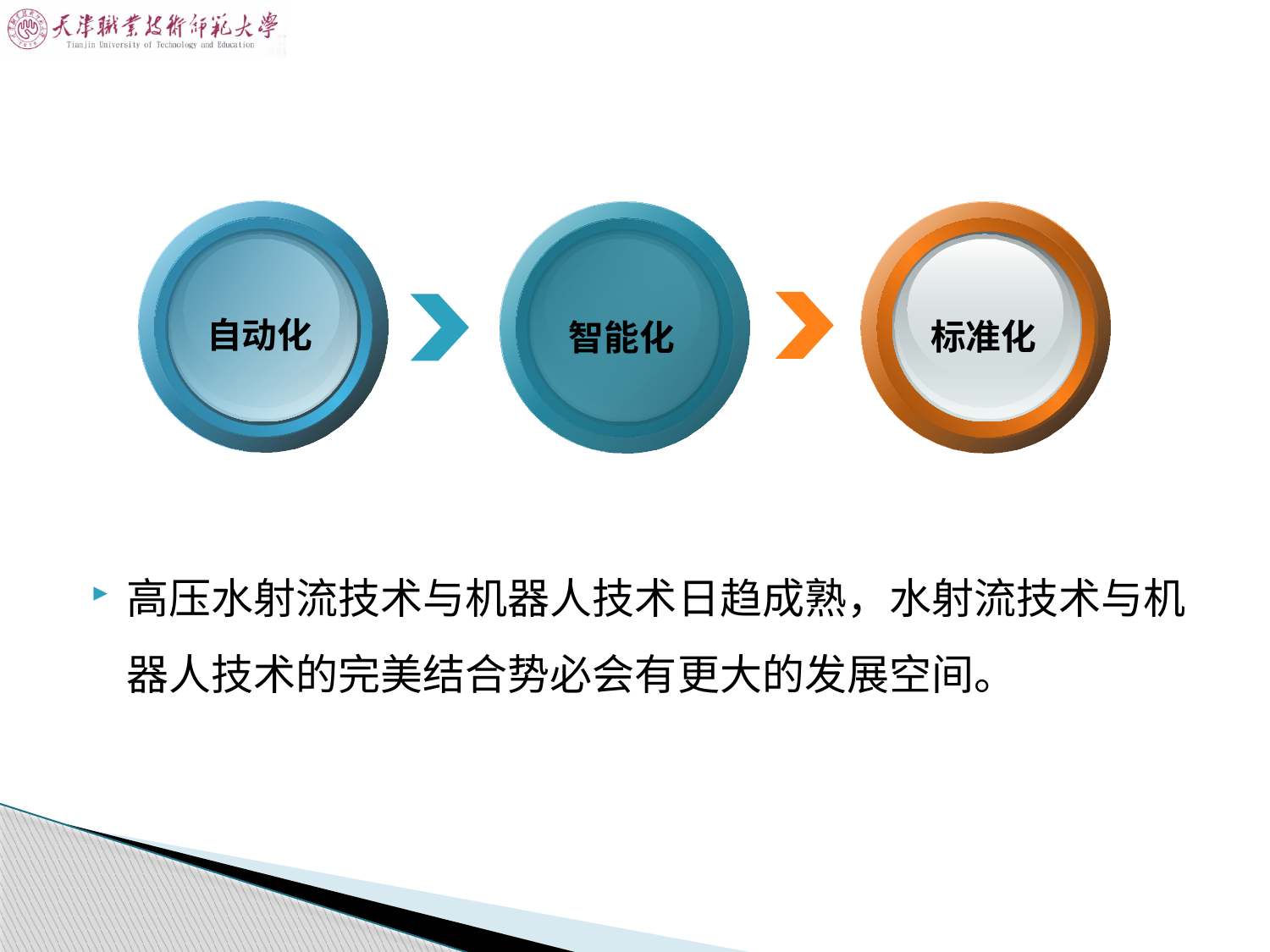

自动化

智能化

标准化

高压水射流技术与机器人技术日趋成熟，水射流技术与机器人技术的完美结合势必会有更大的发展空间。